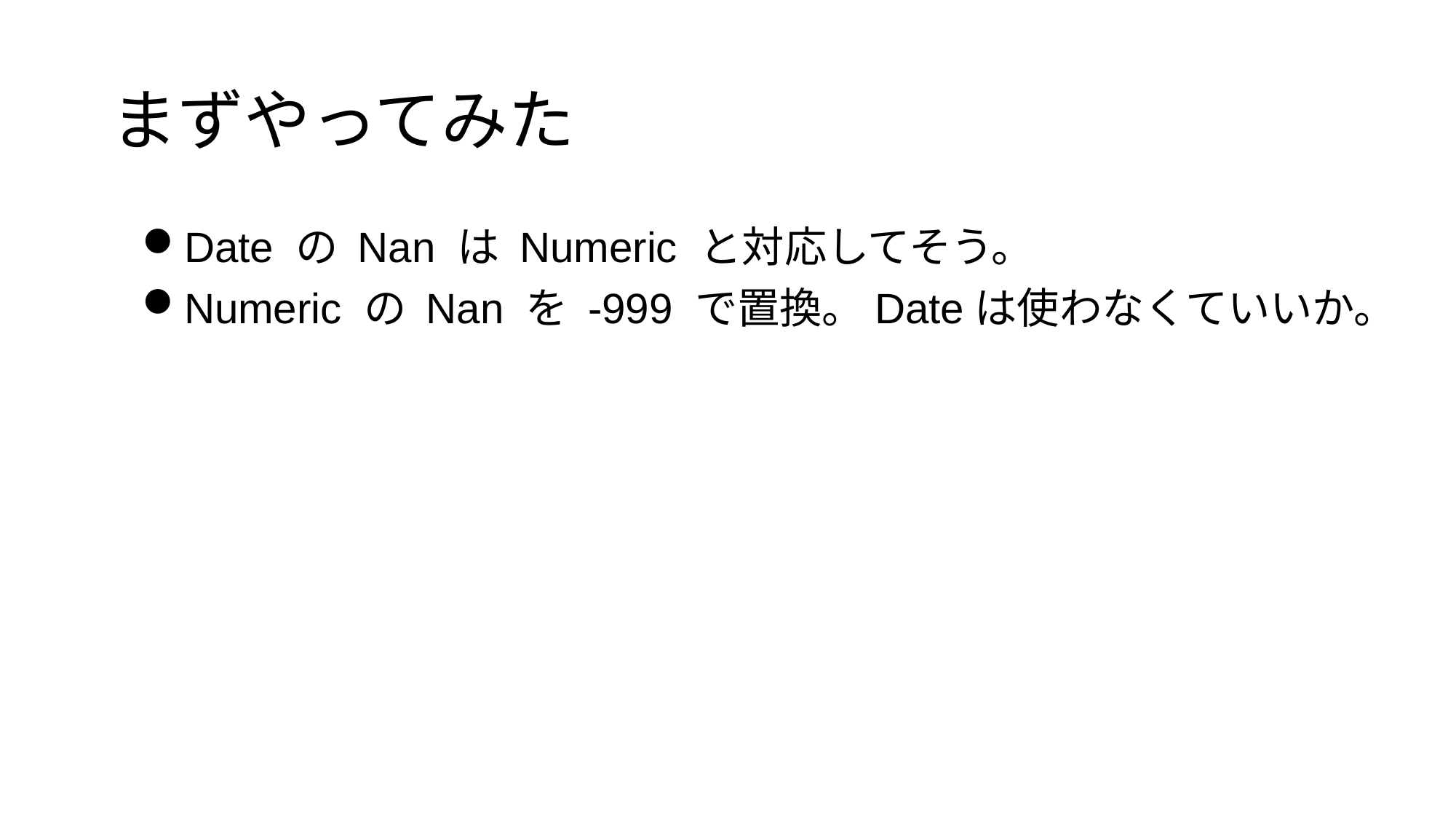

# まずやってみた
Date の Nan は Numeric と対応してそう。
Numeric の Nan を -999 で置換。Dateは使わなくていいか。